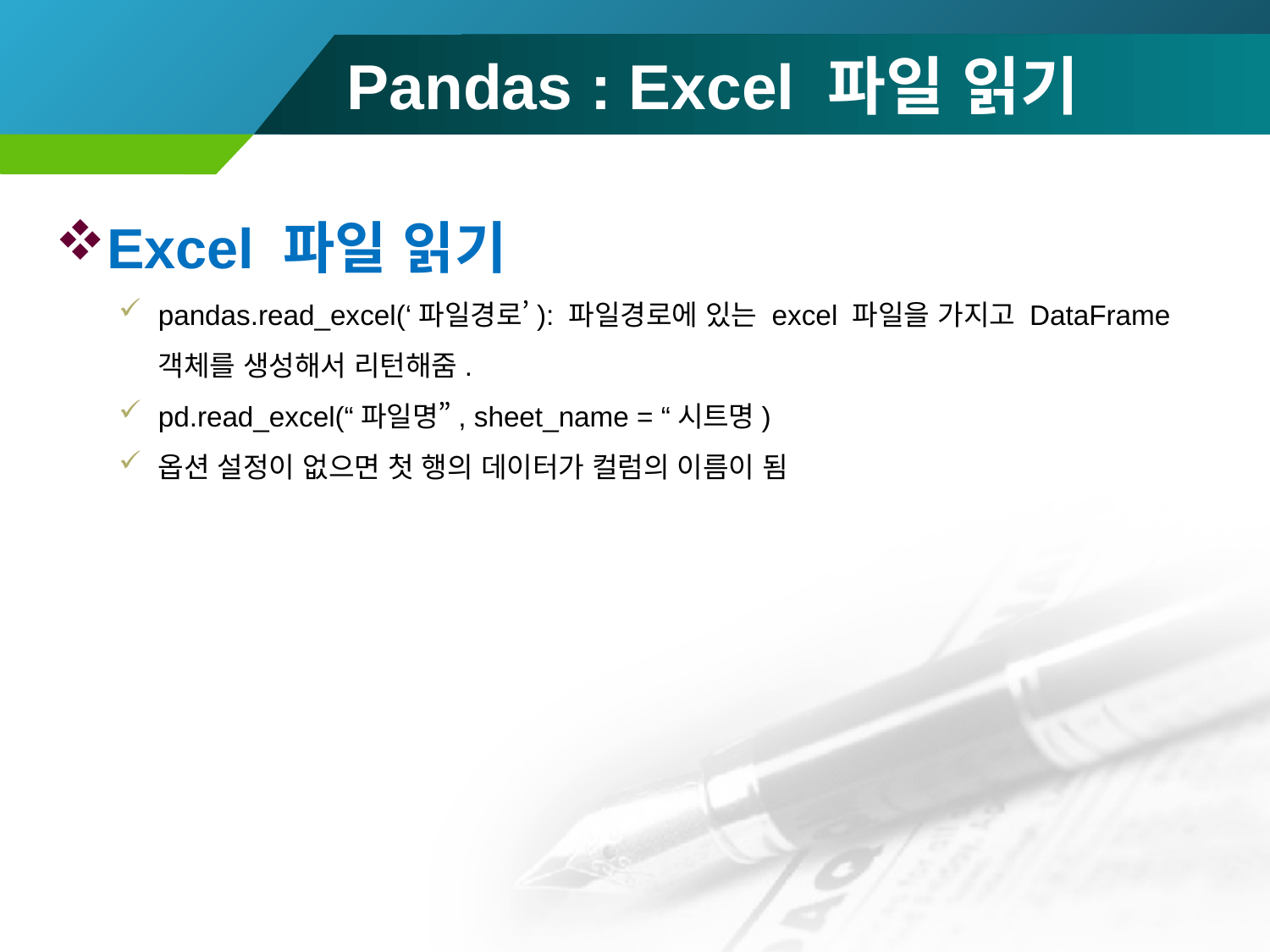

# Pandas : Excel 파일 읽기
Excel 파일 읽기
pandas.read_excel(‘파일경로’): 파일경로에 있는 excel 파일을 가지고 DataFrame 객체를 생성해서 리턴해줌.
pd.read_excel(“파일명”, sheet_name = “시트명)
옵션 설정이 없으면 첫 행의 데이터가 컬럼의 이름이 됨